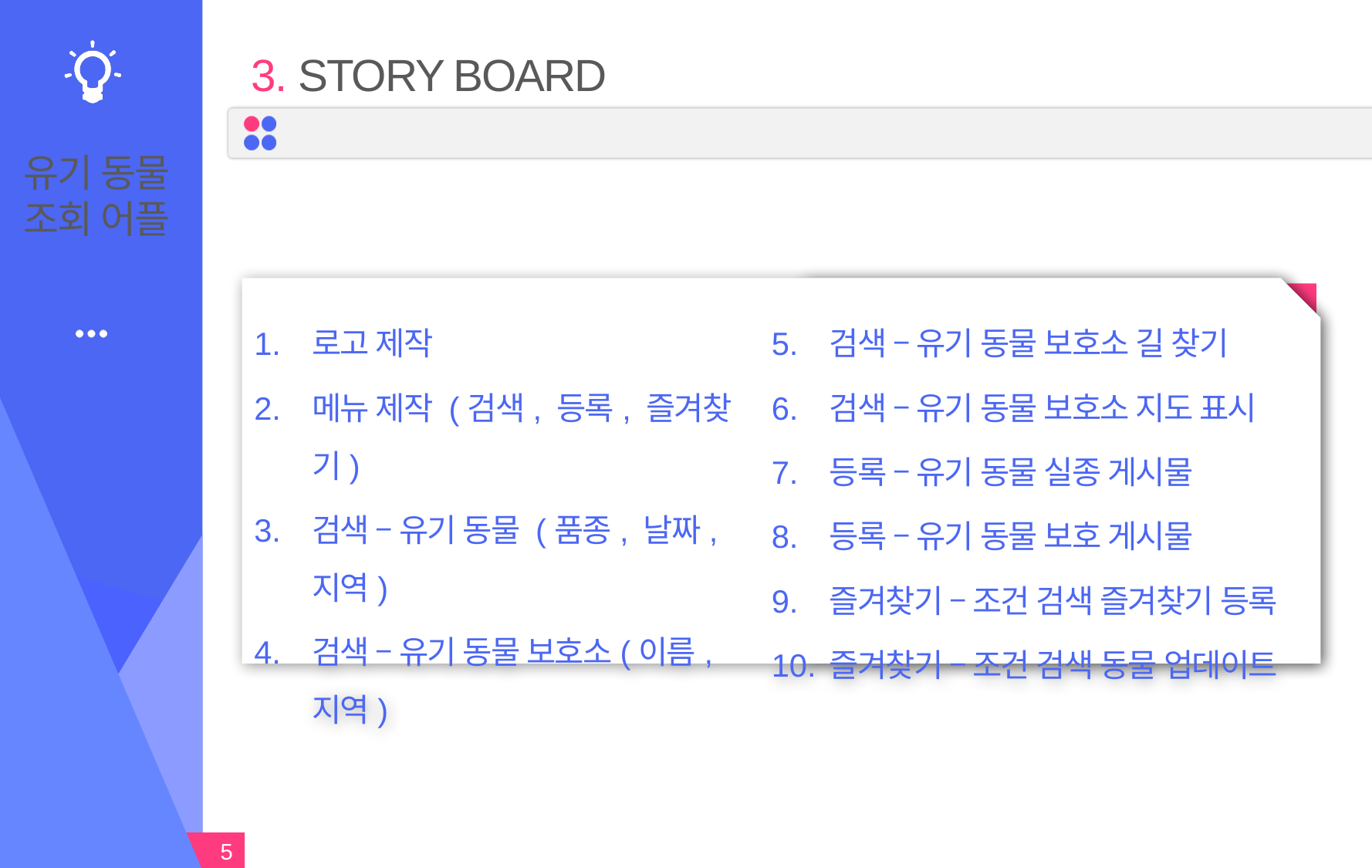

# 유기 동물 조회 어플
 3. STORY BOARD

로고 제작
메뉴 제작 (검색, 등록, 즐겨찾기)
검색 – 유기 동물 (품종, 날짜, 지역)
검색 – 유기 동물 보호소(이름, 지역)
검색 – 유기 동물 보호소 길 찾기
검색 – 유기 동물 보호소 지도 표시
등록 – 유기 동물 실종 게시물
등록 – 유기 동물 보호 게시물
즐겨찾기 – 조건 검색 즐겨찾기 등록
즐겨찾기 – 조건 검색 동물 업데이트

6.	조건별 검색 즐겨찾기
유기 동물 보호소 검색
조건 검색(품종, 날짜, 지역)
검색 조건 즐겨찾기
유기동물 등록

5